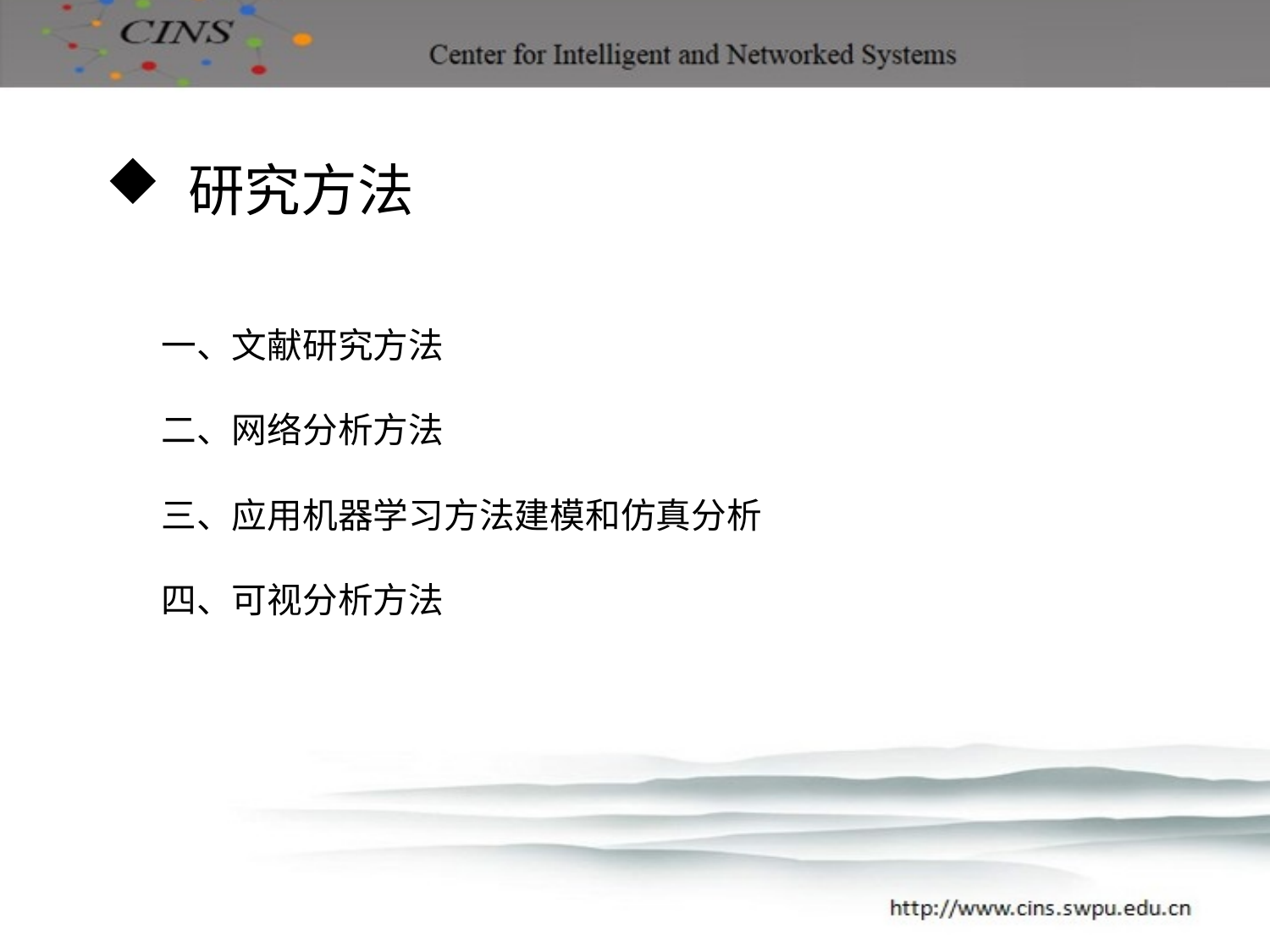

研究方法
一、文献研究方法

二、网络分析方法

三、应用机器学习方法建模和仿真分析

四、可视分析方法